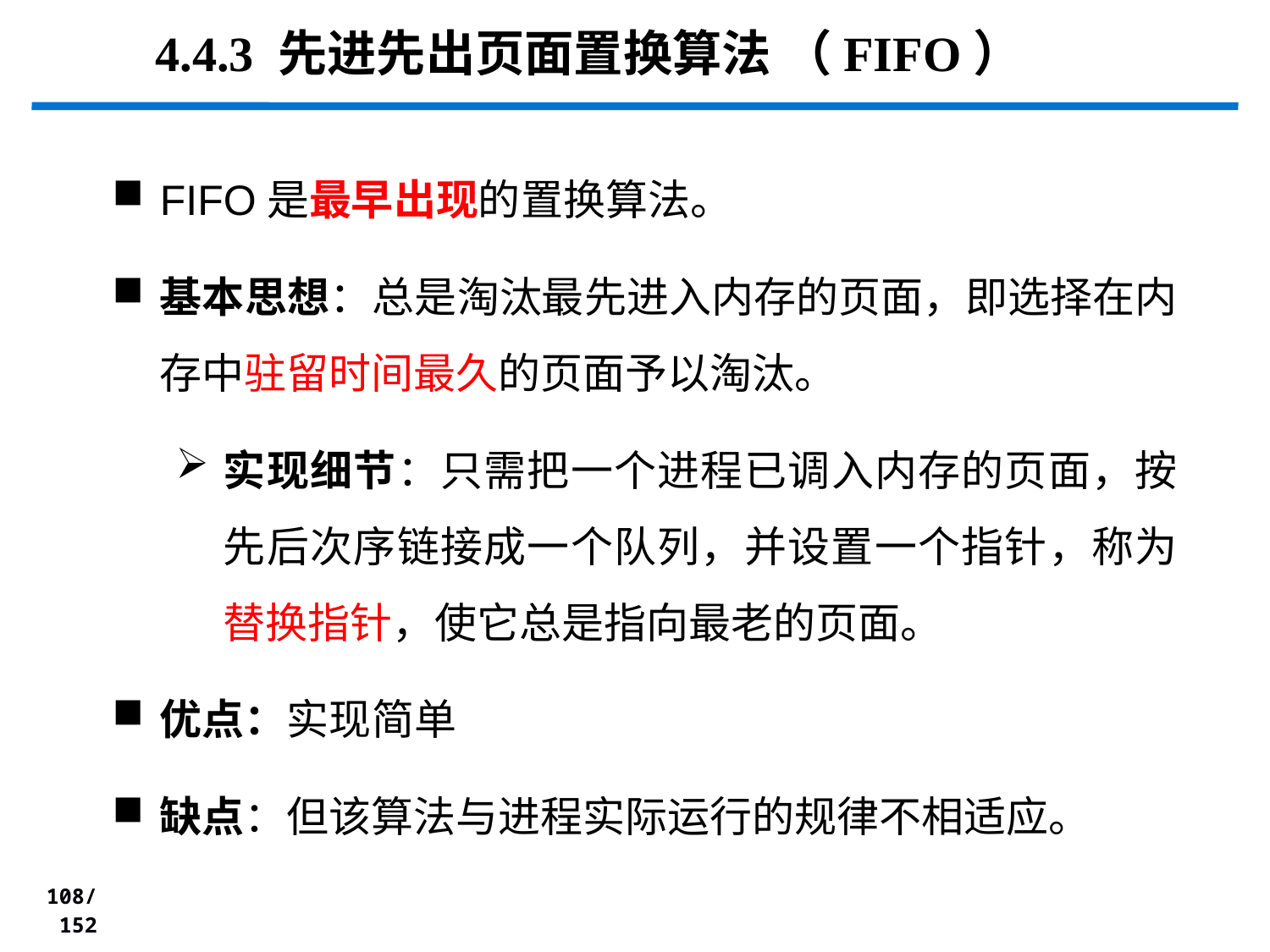

4.4.3 先进先出页面置换算法 （FIFO）
FIFO是最早出现的置换算法。
基本思想：总是淘汰最先进入内存的页面，即选择在内存中驻留时间最久的页面予以淘汰。
实现细节：只需把一个进程已调入内存的页面，按先后次序链接成一个队列，并设置一个指针，称为替换指针，使它总是指向最老的页面。
优点：实现简单
缺点：但该算法与进程实际运行的规律不相适应。